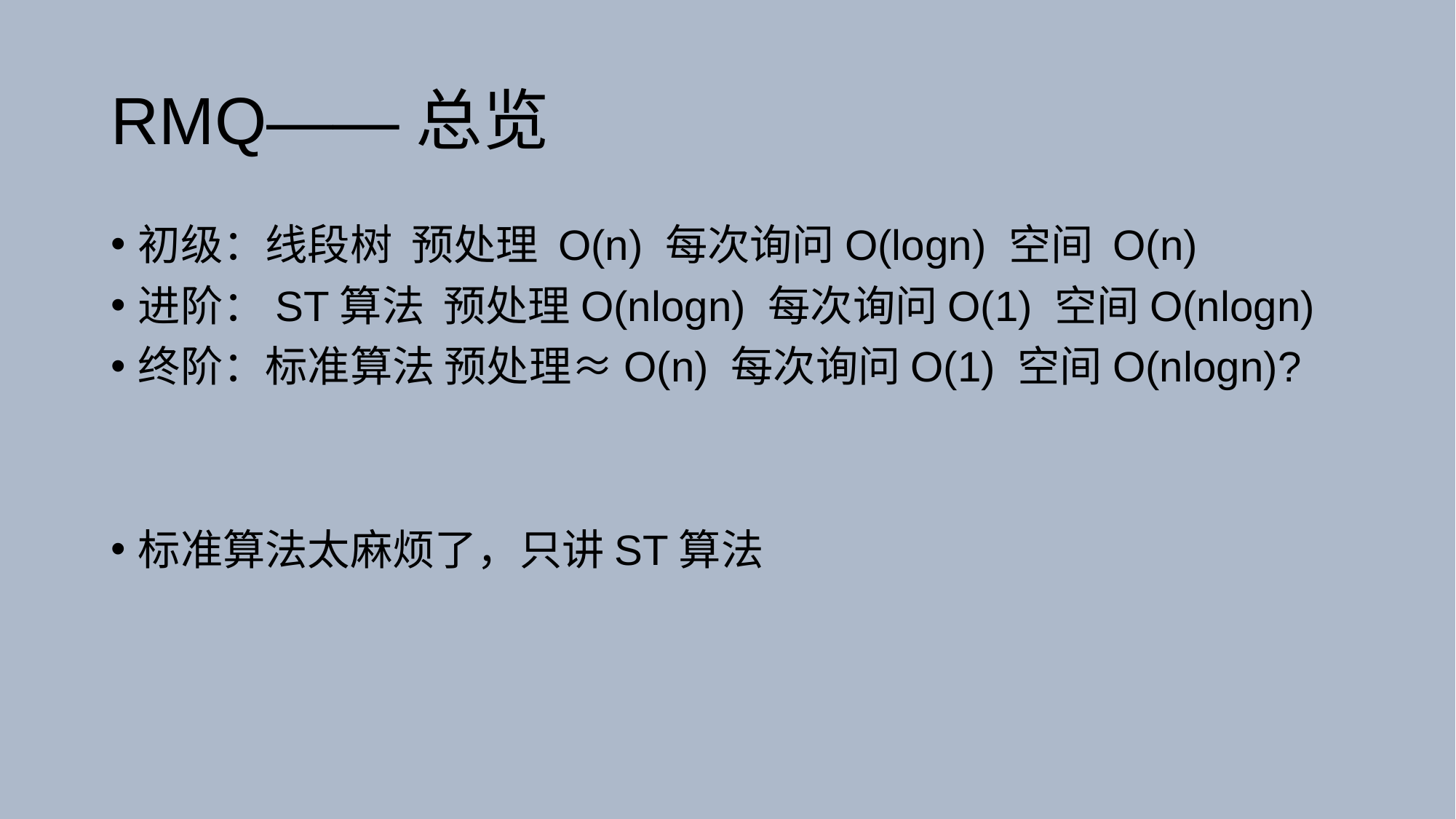

# RMQ——总览
初级：线段树  预处理 O(n) 每次询问O(logn) 空间 O(n)
进阶：ST算法  预处理O(nlogn) 每次询问O(1) 空间O(nlogn)
终阶：标准算法 预处理≈O(n) 每次询问O(1) 空间O(nlogn)?

标准算法太麻烦了，只讲ST算法